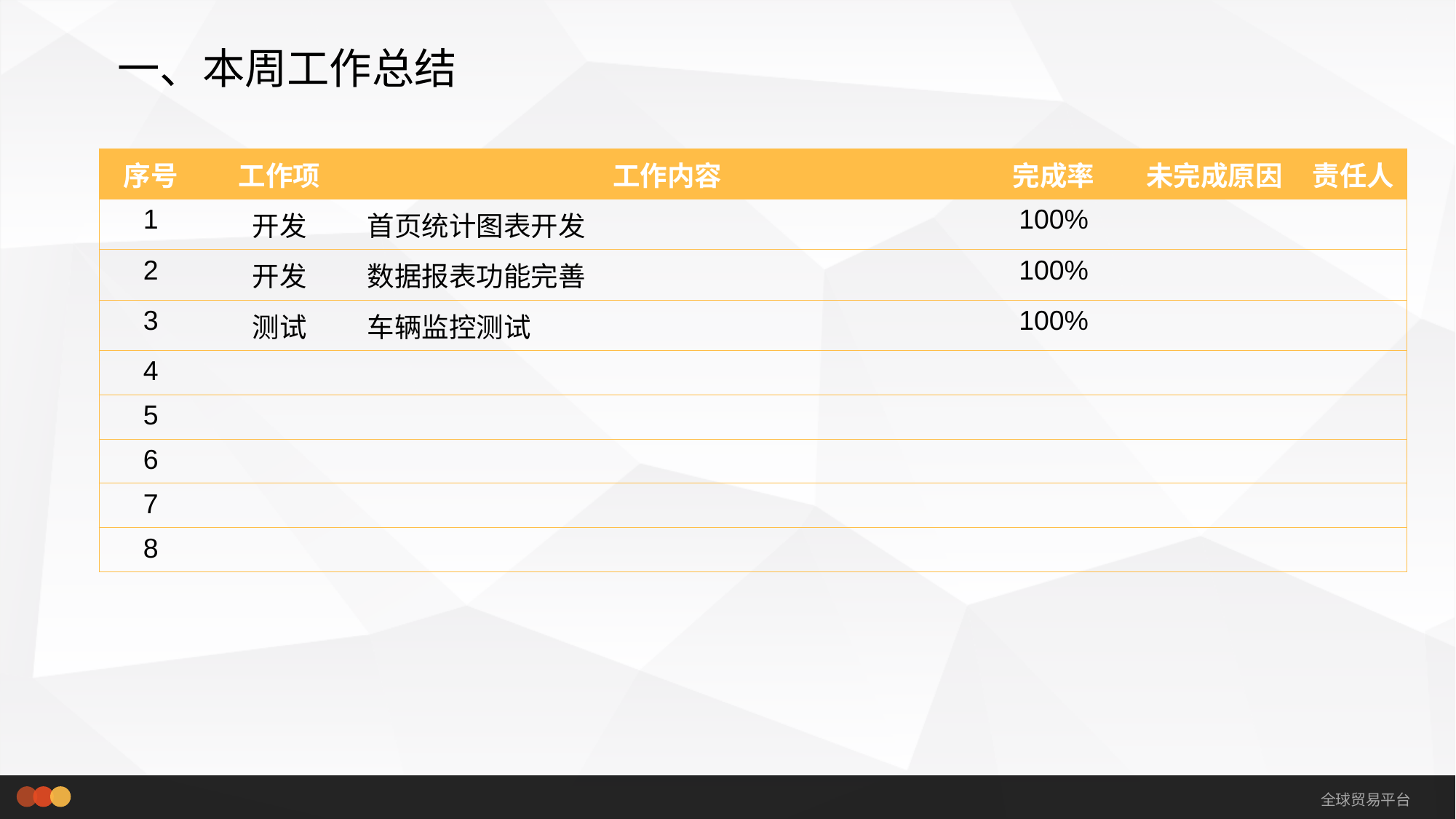

# 一、本周工作总结
| 序号 | 工作项 | 工作内容 | 完成率 | 未完成原因 | 责任人 |
| --- | --- | --- | --- | --- | --- |
| 1 | 开发 | 首页统计图表开发 | 100% |  |  |
| 2 | 开发 | 数据报表功能完善 | 100% |  |  |
| 3 | 测试 | 车辆监控测试 | 100% |  |  |
| 4 |  |  |  |  |  |
| 5 |  |  |  |  |  |
| 6 |  |  |  |  |  |
| 7 |  |  |  |  |  |
| 8 |  |  |  |  |  |